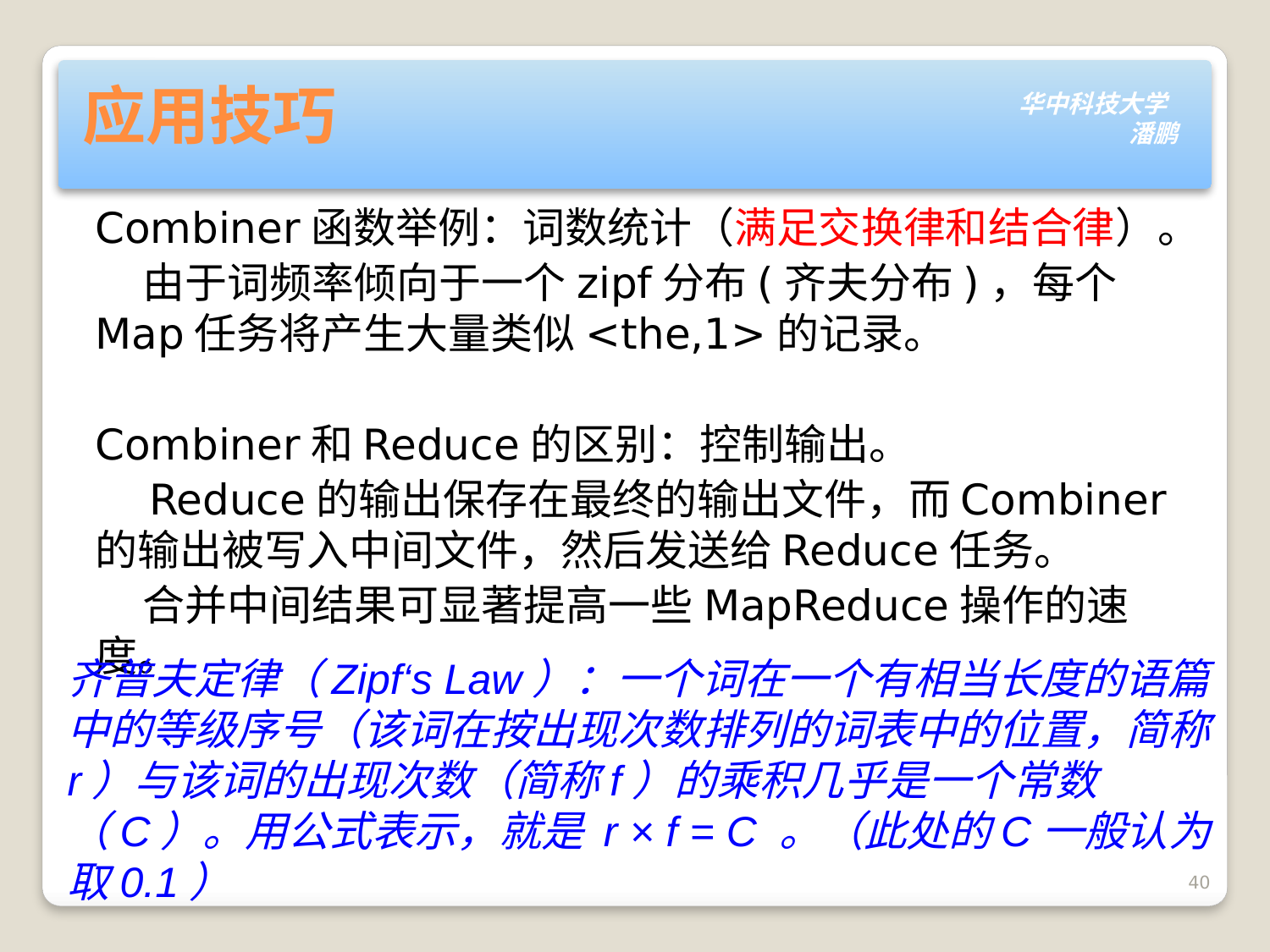

# 应用技巧
Combiner函数举例：词数统计（满足交换律和结合律）。
    由于词频率倾向于一个zipf分布(齐夫分布)，每个Map任务将产生大量类似<the,1>的记录。

Combiner和Reduce的区别：控制输出。
    Reduce的输出保存在最终的输出文件，而Combiner的输出被写入中间文件，然后发送给Reduce任务。
    合并中间结果可显著提高一些MapReduce操作的速度。
齐普夫定律（Zipf‘s Law）：一个词在一个有相当长度的语篇中的等级序号（该词在按出现次数排列的词表中的位置，简称r）与该词的出现次数（简称f）的乘积几乎是一个常数（C）。用公式表示，就是 r × f = C 。（此处的C一般认为取0.1）
40